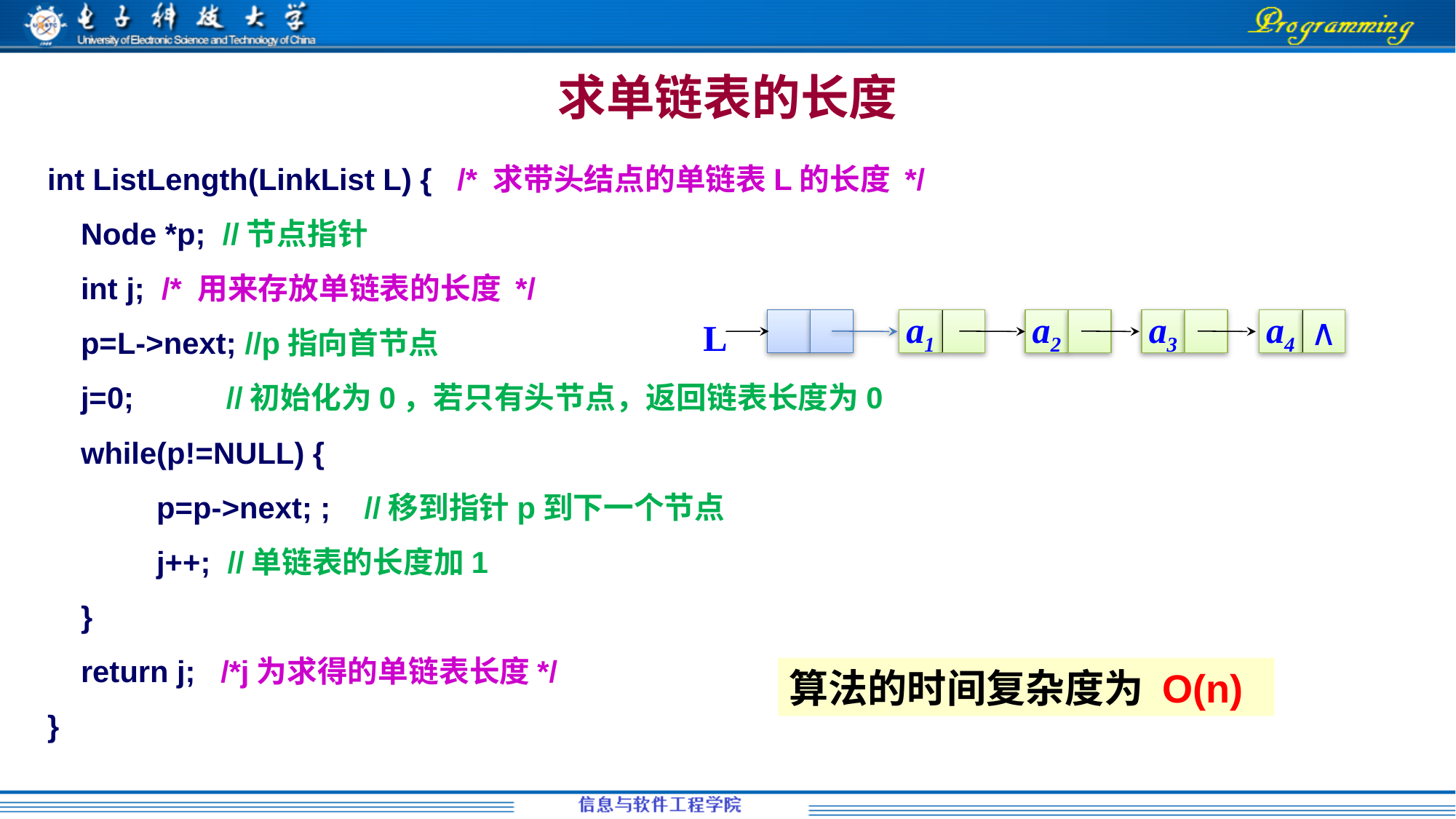

求单链表的长度
int ListLength(LinkList L) {   /* 求带头结点的单链表L的长度 */
    Node *p;  //节点指针
    int j;  /* 用来存放单链表的长度 */
    p=L->next; //p指向首节点
    j=0;           //初始化为0，若只有头节点，返回链表长度为0
    while(p!=NULL) {
	p=p->next; ;    //移到指针p到下一个节点
	j++;  //单链表的长度加1
    }
    return j;   /*j为求得的单链表长度*/
}
L

a1

a2

a3

a4
∧

算法的时间复杂度为 O(n)